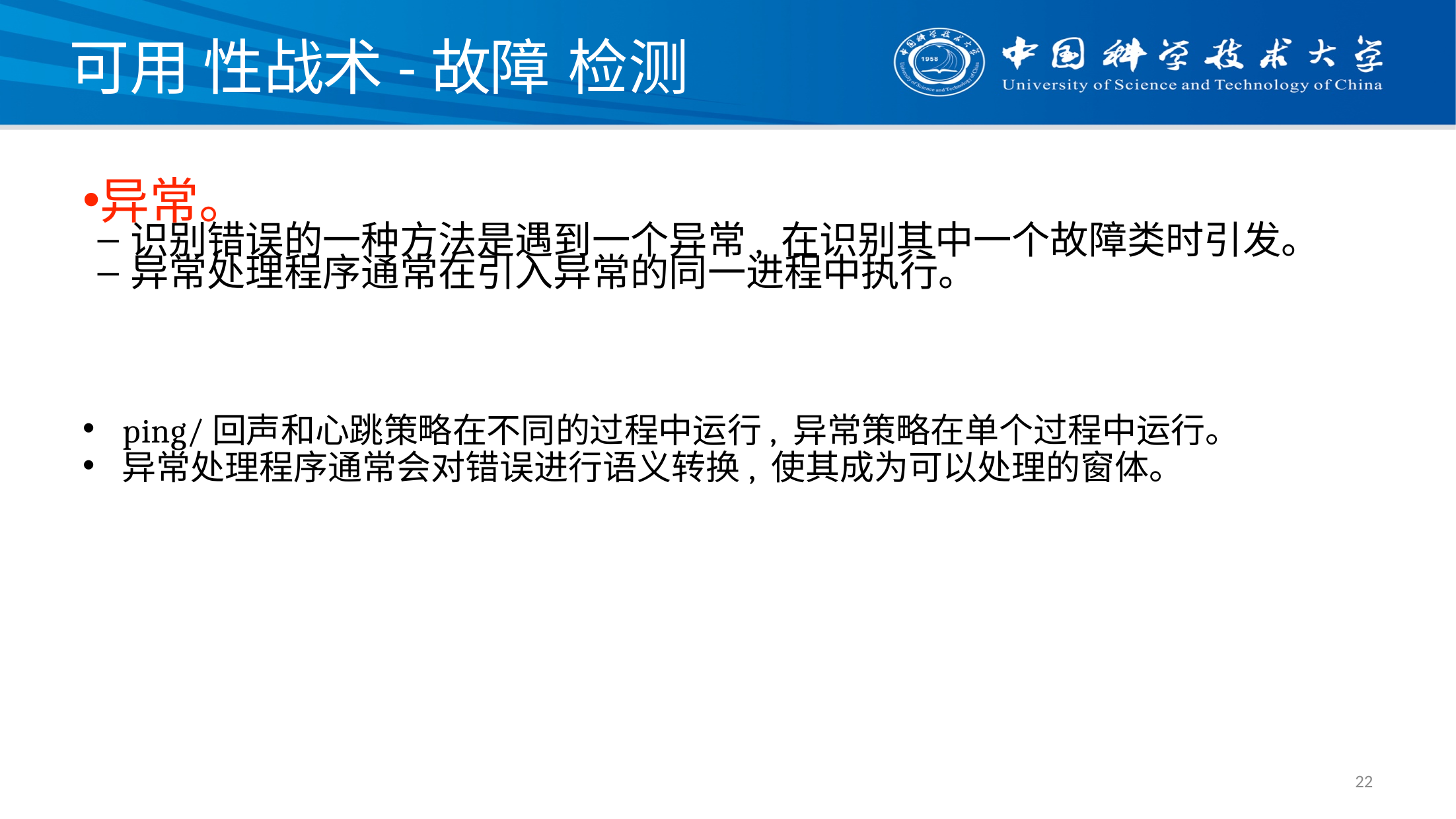

# 可用 性战术-故障 检测
异常。
识别错误的一种方法是遇到一个异常, 在识别其中一个故障类时引发。
异常处理程序通常在引入异常的同一进程中执行。

ping/回声和心跳策略在不同的过程中运行, 异常策略在单个过程中运行。
异常处理程序通常会对错误进行语义转换, 使其成为可以处理的窗体。
22